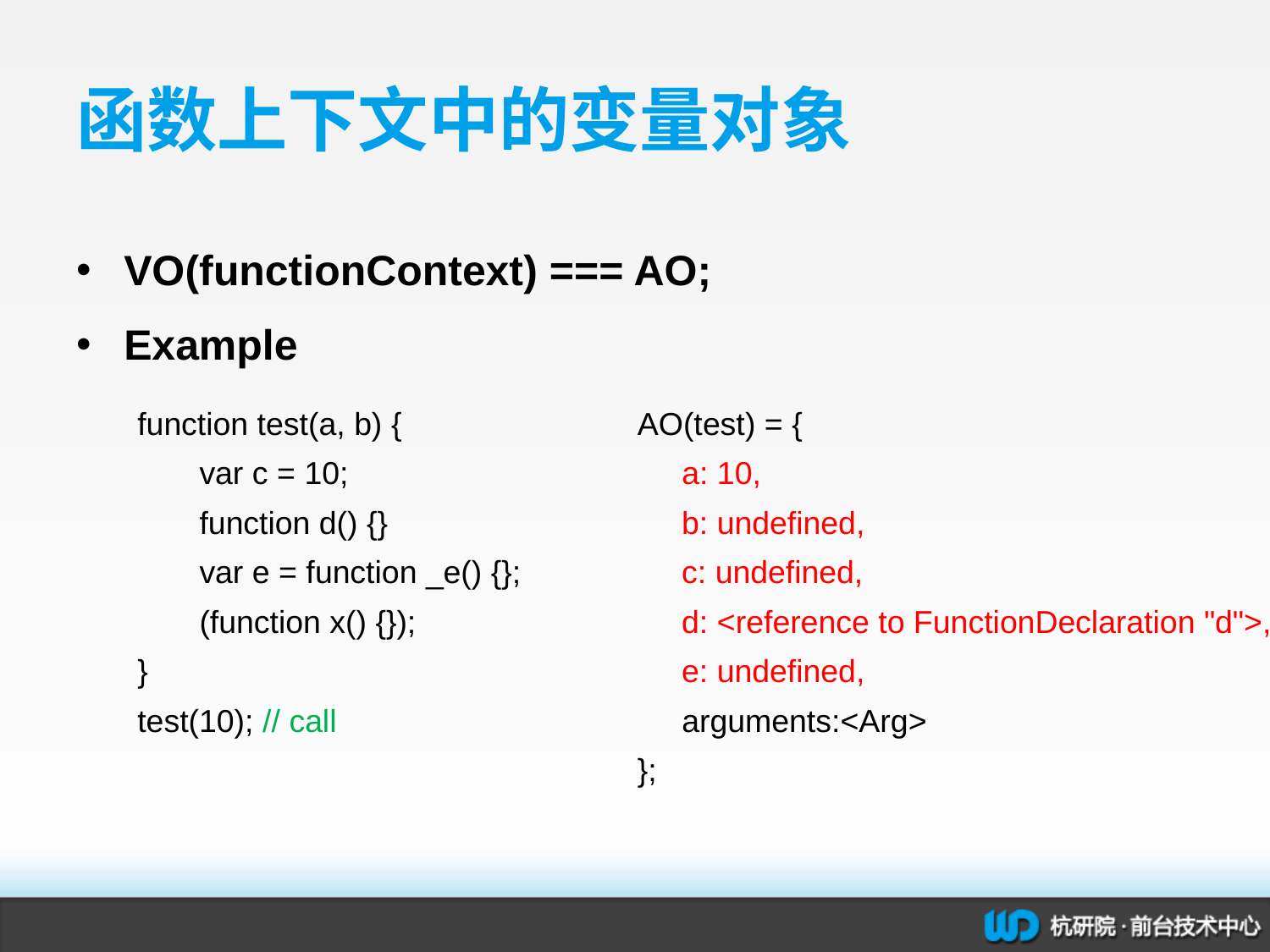

# 函数上下文中的变量对象
VO(functionContext) === AO;
Example

function test(a, b) {
       var c = 10;
       function d() {}
       var e = function _e() {};
       (function x() {});
}
test(10); // call
AO(test) = {
     a: 10,
     b: undefined,
     c: undefined,
     d: <reference to FunctionDeclaration "d">,
     e: undefined,
     arguments:<Arg>
};